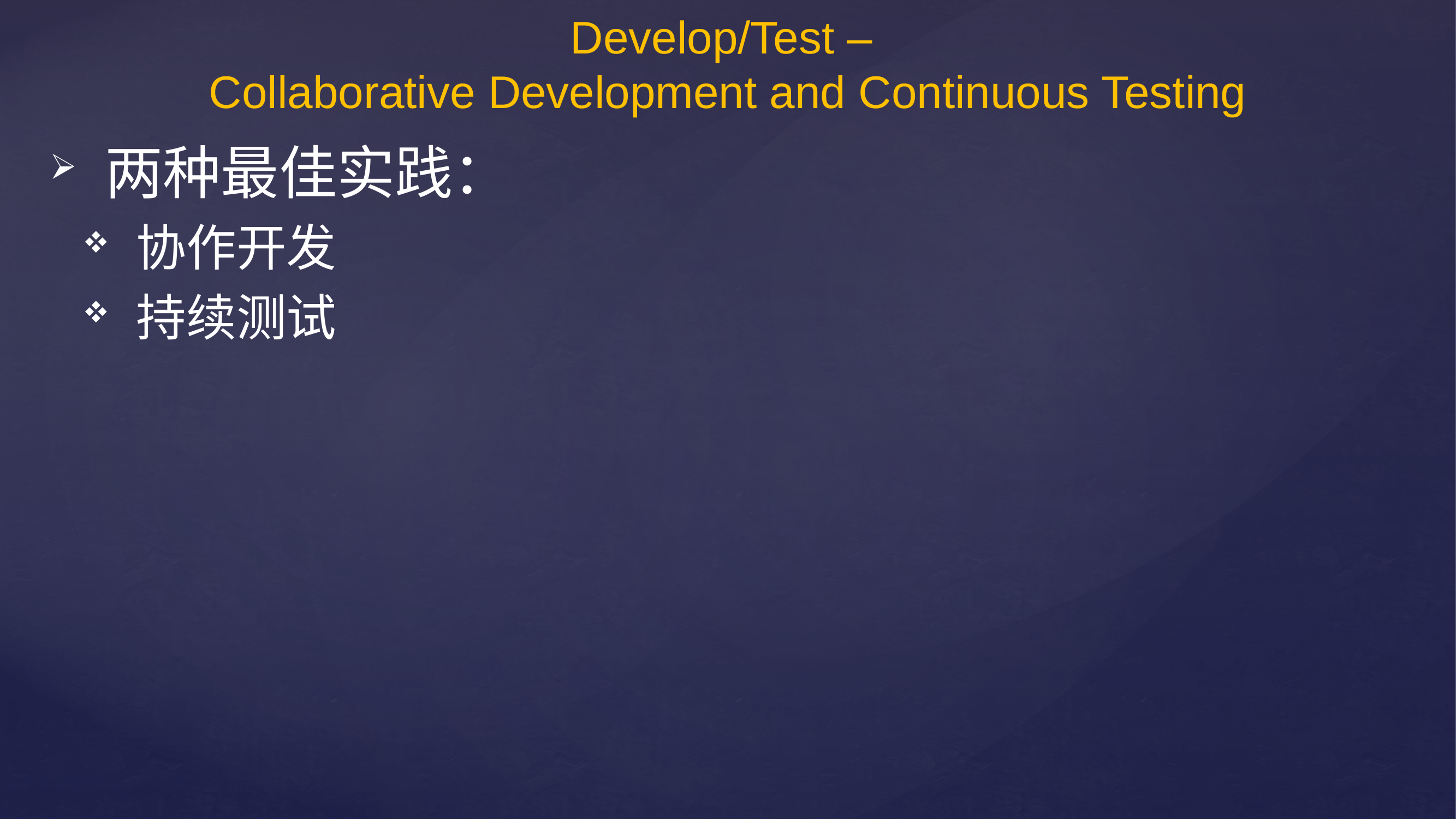

# Develop/Test – Collaborative Development and Continuous Testing
两种最佳实践：
协作开发
持续测试